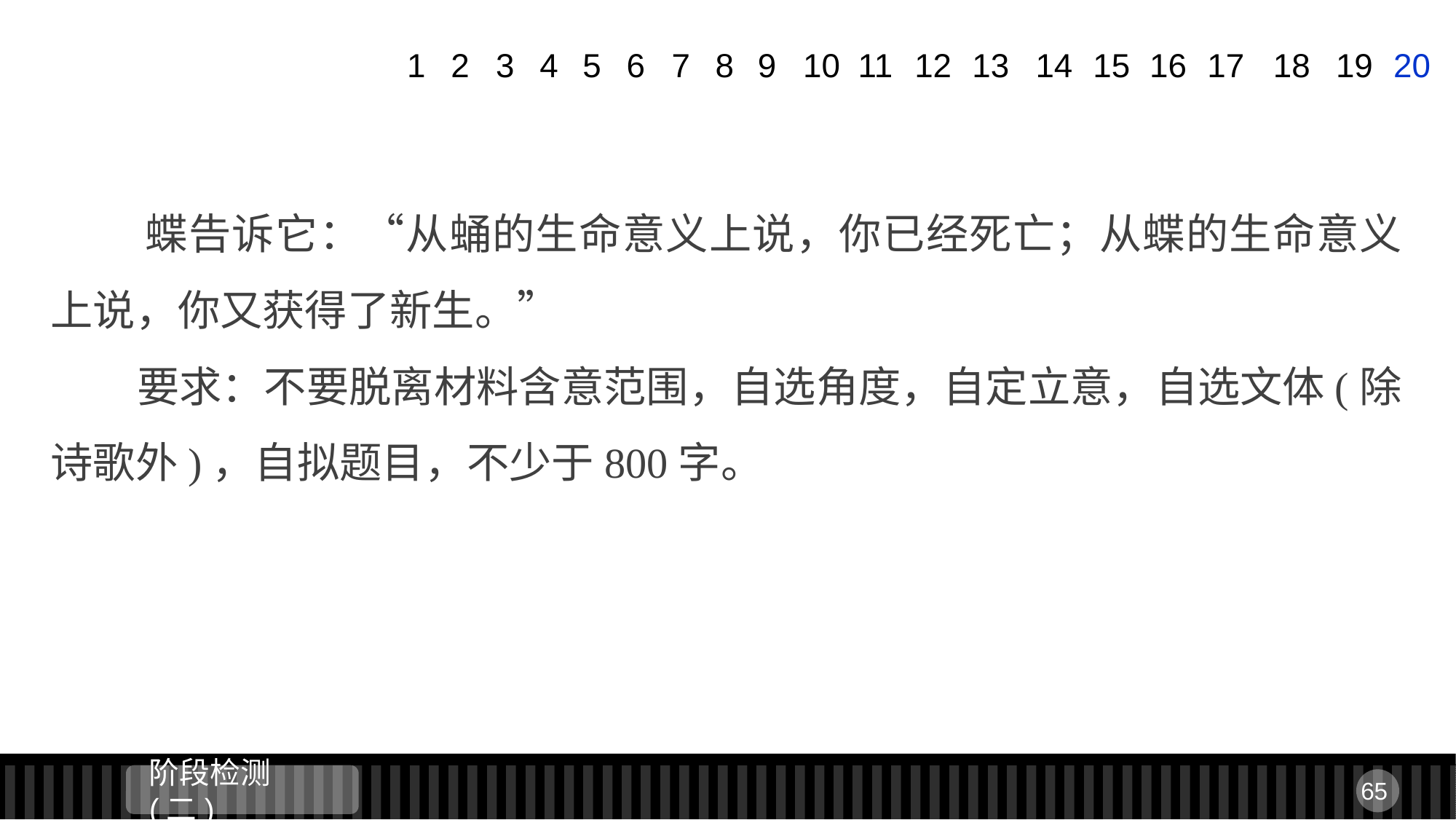

1
2
3
4
5
6
7
8
9
11
12
13
14
15
16
17
18
19
20
10
        蝶告诉它：“从蛹的生命意义上说，你已经死亡；从蝶的生命意义上说，你又获得了新生。”
        要求：不要脱离材料含意范围，自选角度，自定立意，自选文体(除诗歌外)，自拟题目，不少于800字。